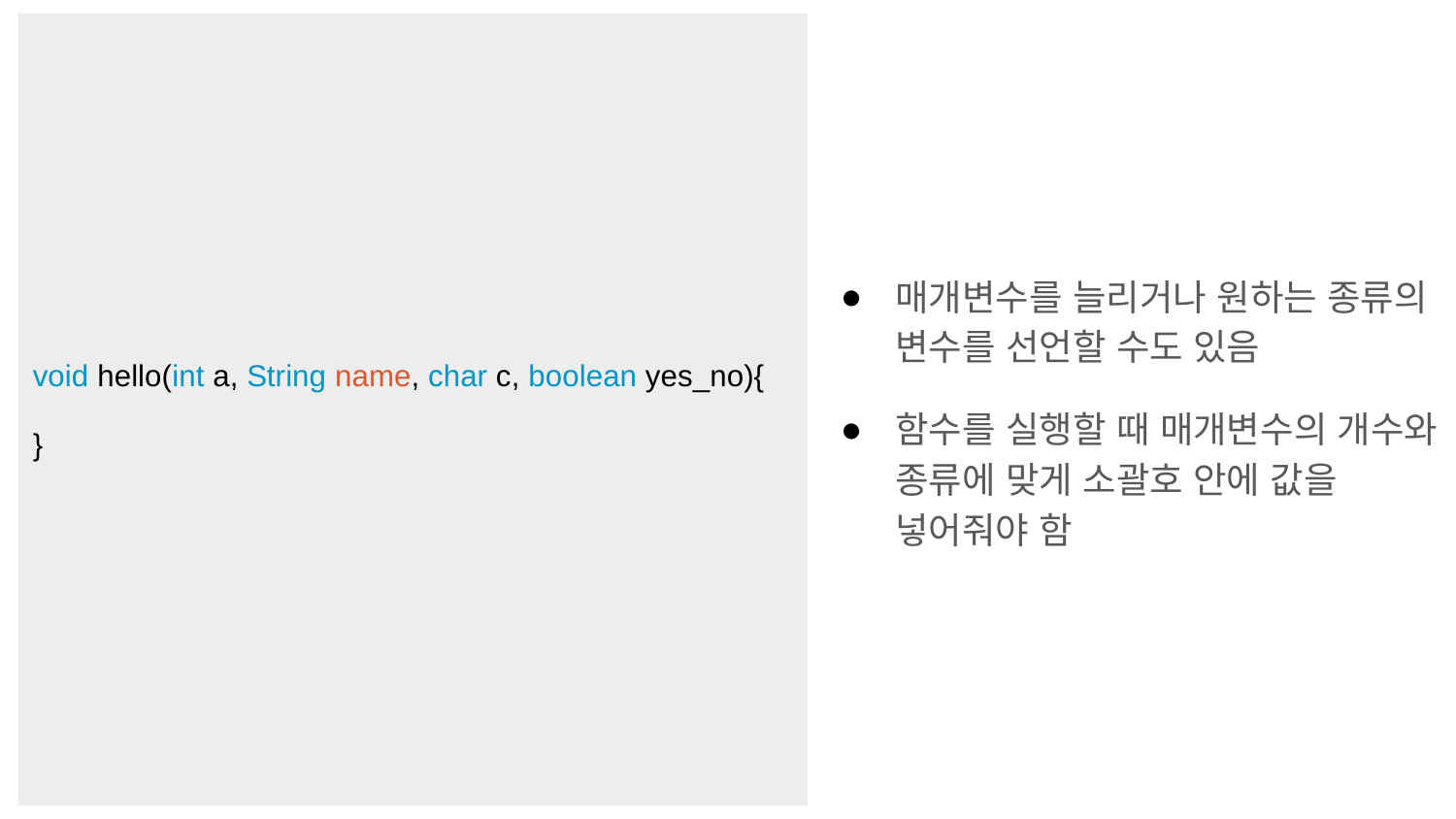

매개변수를 늘리거나 원하는 종류의 변수를 선언할 수도 있음
함수를 실행할 때 매개변수의 개수와 종류에 맞게 소괄호 안에 값을 넣어줘야 함
void hello(int a, String name, char c, boolean yes_no){
}